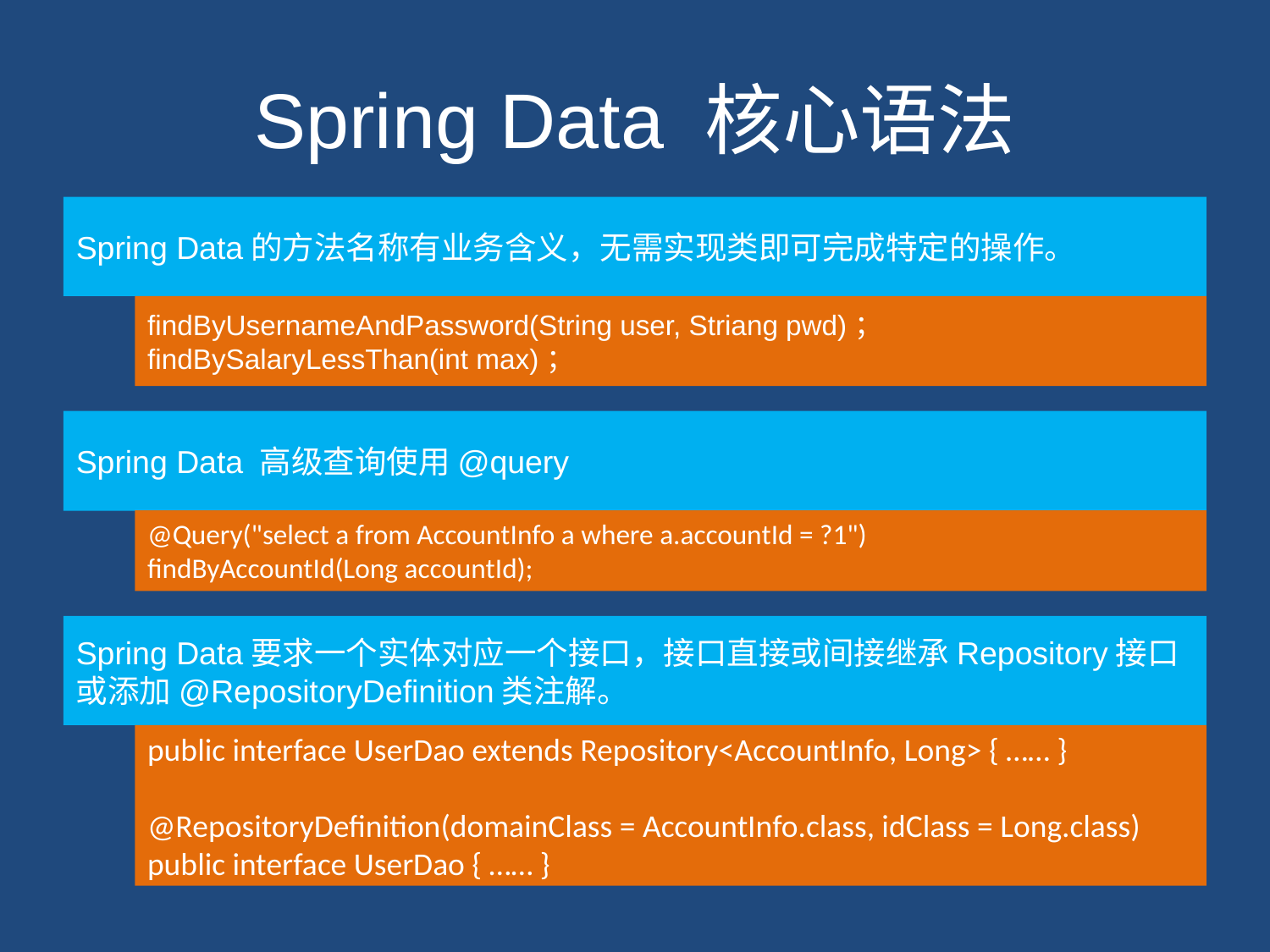

# Spring Data 核心语法
Spring Data的方法名称有业务含义，无需实现类即可完成特定的操作。
findByUsernameAndPassword(String user, Striang pwd)；
findBySalaryLessThan(int max)；
Spring Data 高级查询使用@query
@Query("select a from AccountInfo a where a.accountId = ?1")
findByAccountId(Long accountId);
Spring Data要求一个实体对应一个接口，接口直接或间接继承Repository接口或添加@RepositoryDefinition类注解。
public interface UserDao extends Repository<AccountInfo, Long> { …… }

@RepositoryDefinition(domainClass = AccountInfo.class, idClass = Long.class) public interface UserDao { …… }